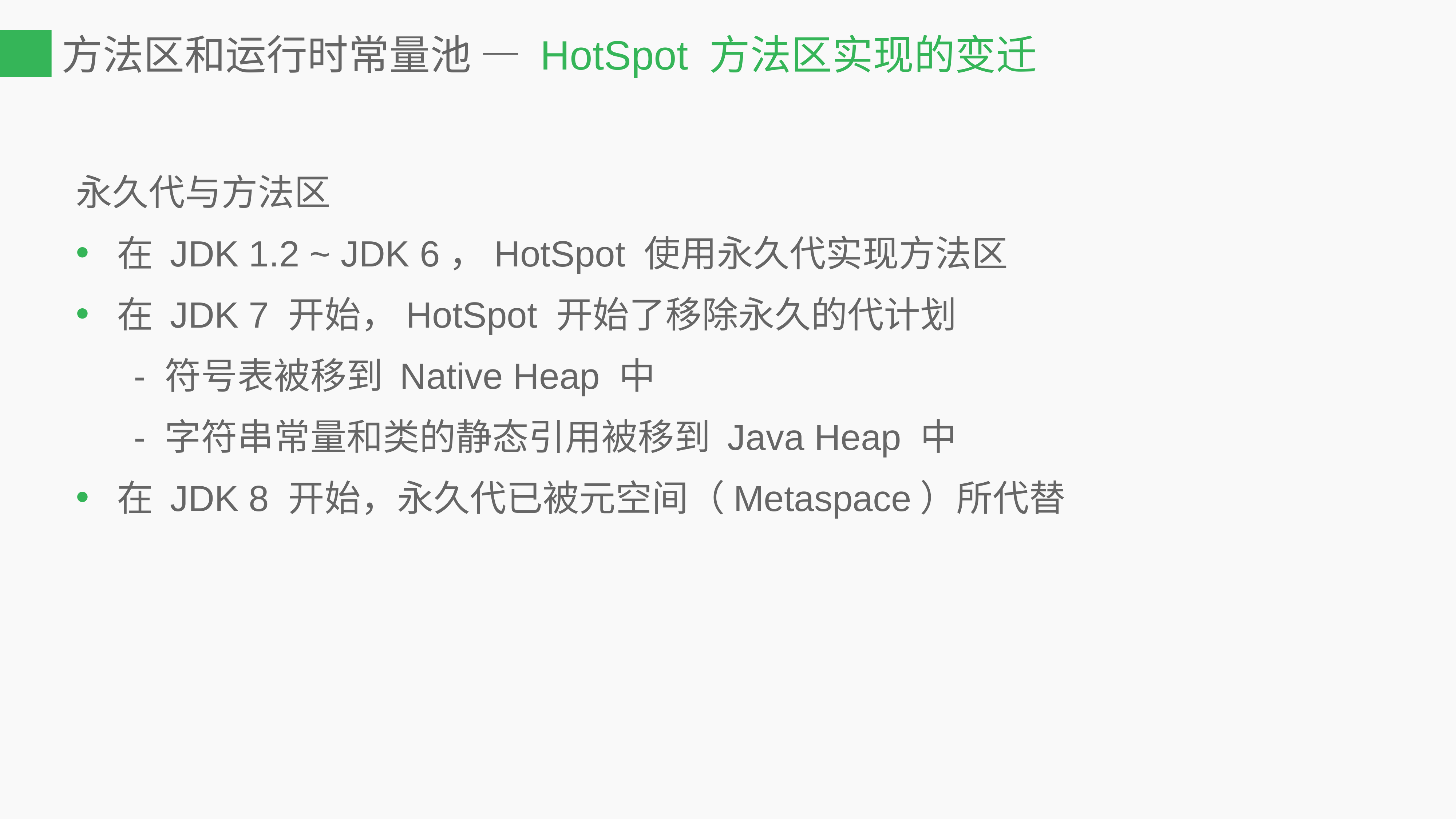

# 方法区和运行时常量池 — HotSpot 方法区实现的变迁
永久代与方法区
在 JDK 1.2 ~ JDK 6，HotSpot 使用永久代实现方法区
在 JDK 7 开始，HotSpot 开始了移除永久的代计划
 - 符号表被移到 Native Heap 中
 - 字符串常量和类的静态引用被移到 Java Heap 中
在 JDK 8 开始，永久代已被元空间（Metaspace）所代替